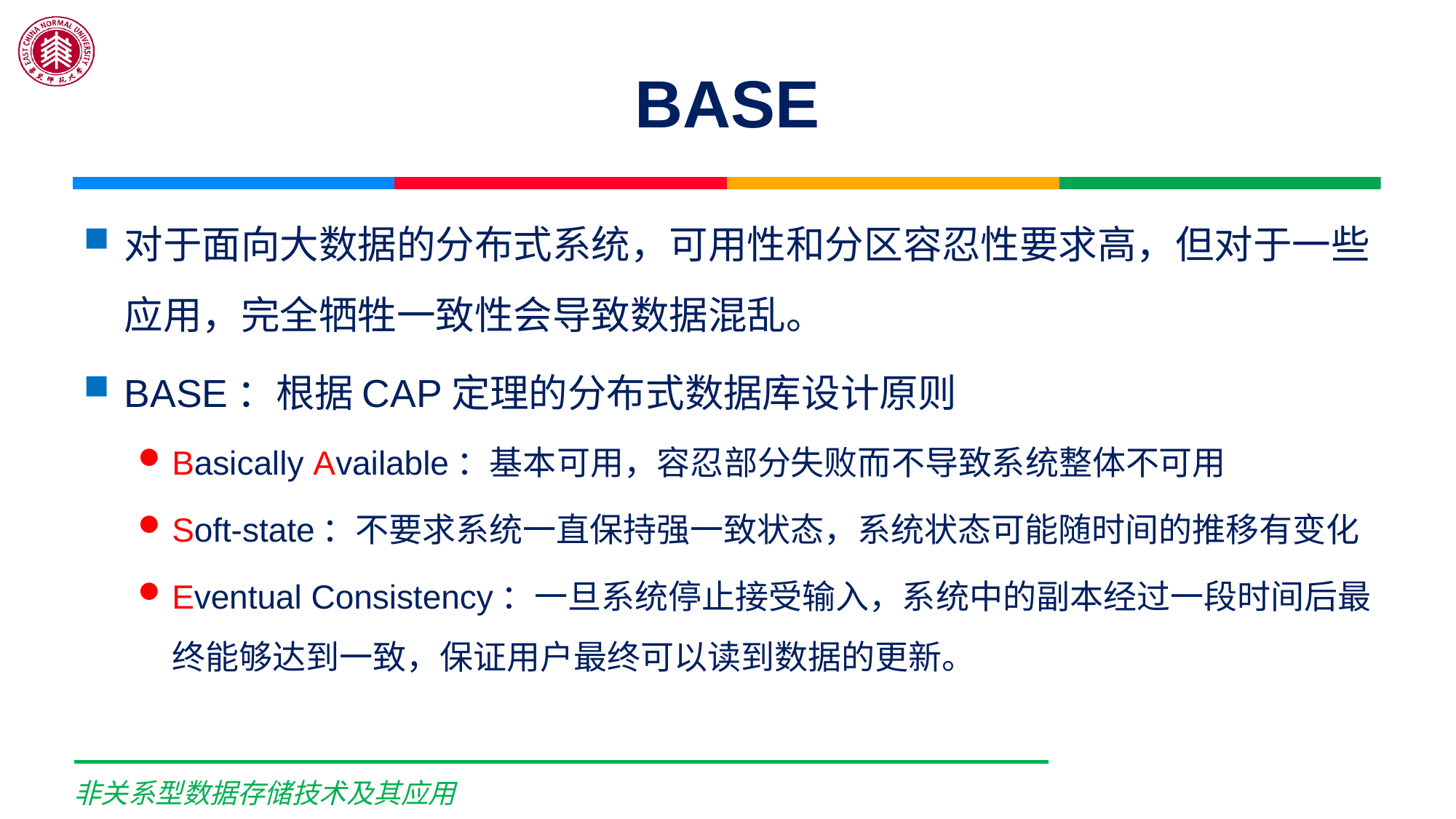

# BASE
对于面向大数据的分布式系统，可用性和分区容忍性要求高，但对于一些应用，完全牺牲一致性会导致数据混乱。
BASE：根据CAP定理的分布式数据库设计原则
Basically Available：基本可用，容忍部分失败而不导致系统整体不可用
Soft-state：不要求系统一直保持强一致状态，系统状态可能随时间的推移有变化
Eventual Consistency：一旦系统停止接受输入，系统中的副本经过一段时间后最终能够达到一致，保证用户最终可以读到数据的更新。